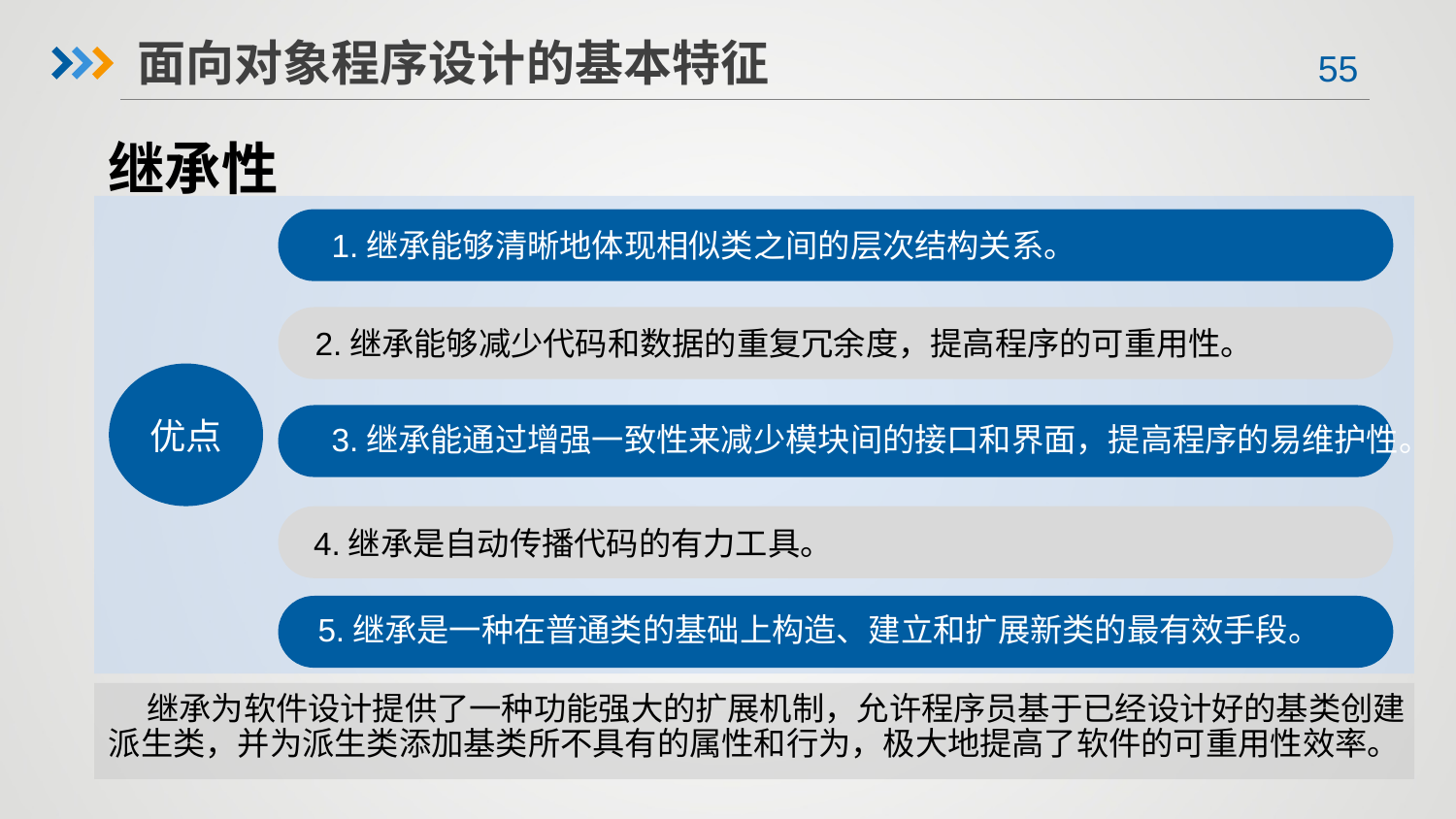

面向对象程序设计的基本特征
继承性

1.继承能够清晰地体现相似类之间的层次结构关系。

2.继承能够减少代码和数据的重复冗余度，提高程序的可重用性。
优点

3.继承能通过增强一致性来减少模块间的接口和界面，提高程序的易维护性。

4.继承是自动传播代码的有力工具。

5.继承是一种在普通类的基础上构造、建立和扩展新类的最有效手段。

     继承为软件设计提供了一种功能强大的扩展机制，允许程序员基于已经设计好的基类创建派生类，并为派生类添加基类所不具有的属性和行为，极大地提高了软件的可重用性效率。